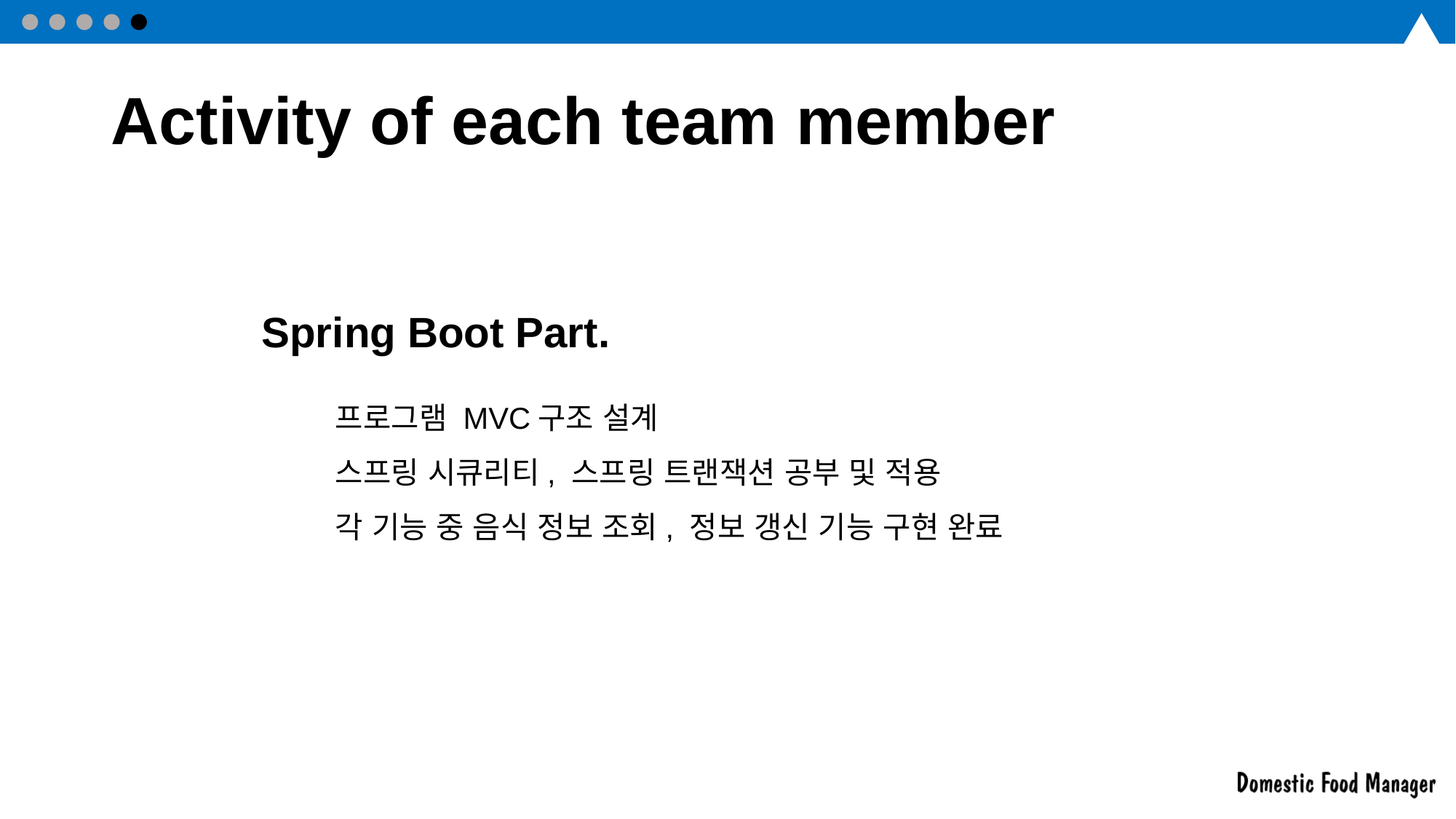

# Activity of each team member
Spring Boot Part.
프로그램 MVC구조 설계
스프링 시큐리티, 스프링 트랜잭션 공부 및 적용
각 기능 중 음식 정보 조회, 정보 갱신 기능 구현 완료